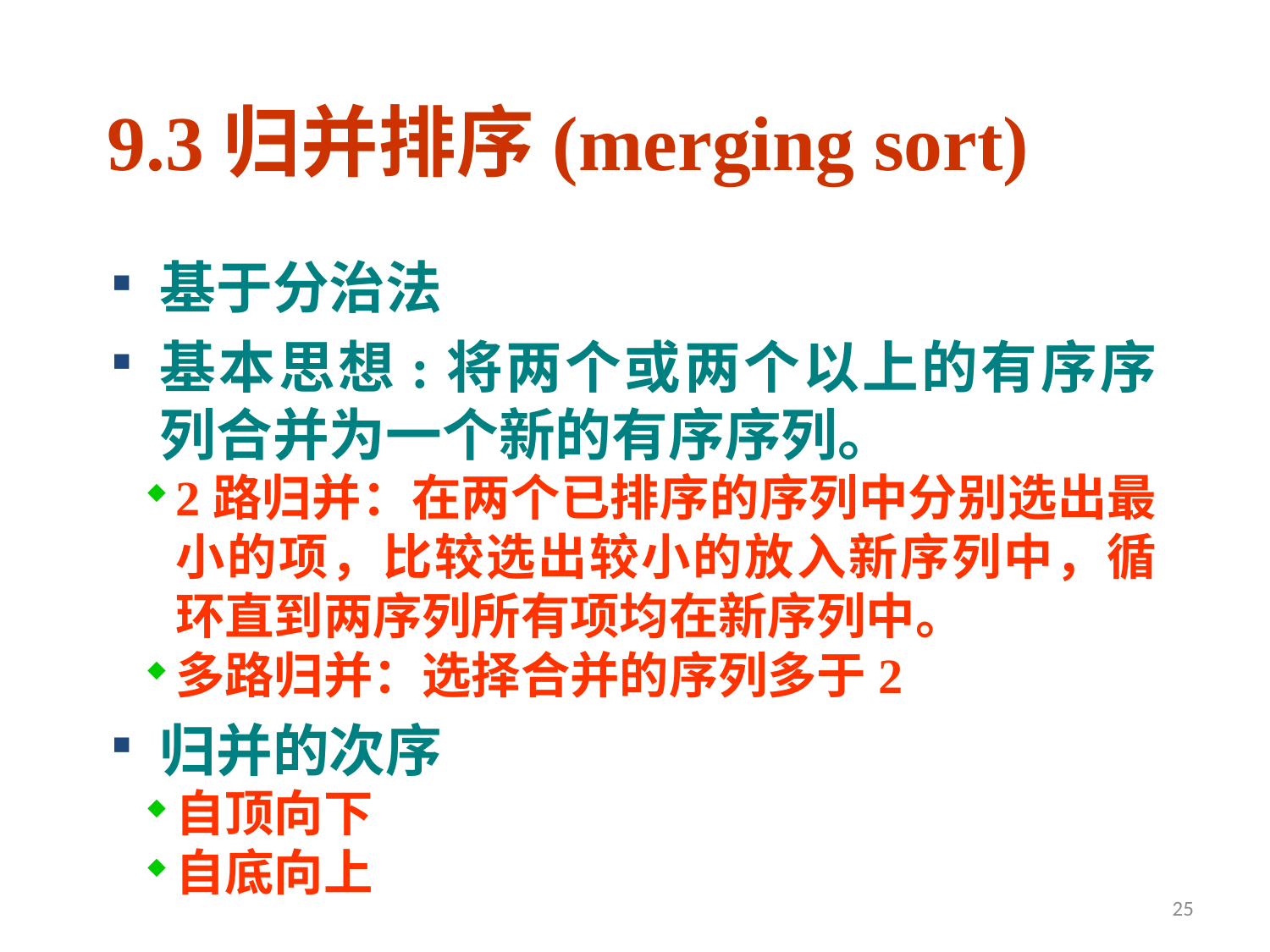

9.3归并排序(merging sort)
基于分治法
基本思想:将两个或两个以上的有序序列合并为一个新的有序序列。
2路归并：在两个已排序的序列中分别选出最小的项，比较选出较小的放入新序列中，循环直到两序列所有项均在新序列中。
多路归并：选择合并的序列多于2
归并的次序
自顶向下
自底向上

25